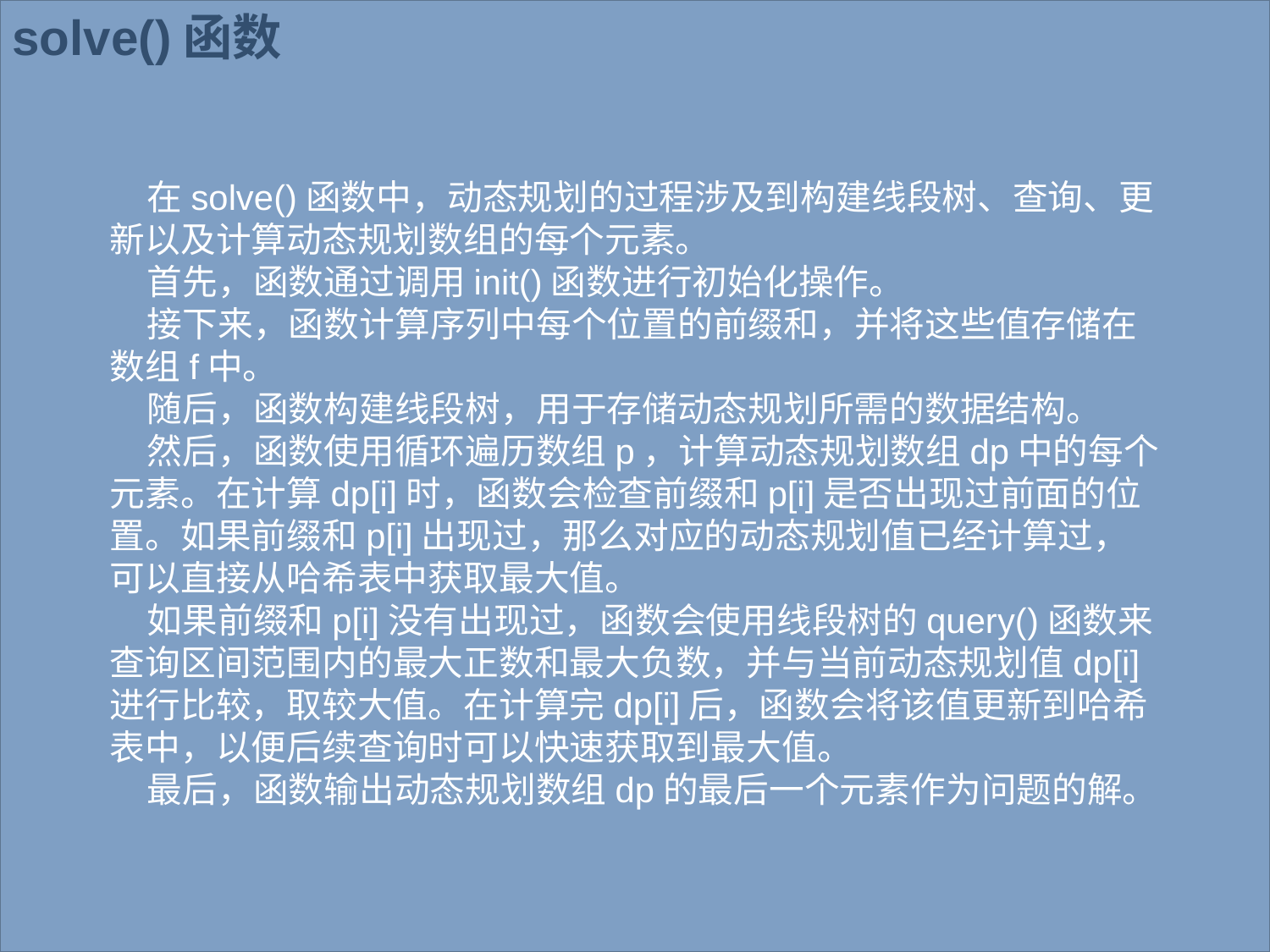

solve()函数
在solve()函数中，动态规划的过程涉及到构建线段树、查询、更新以及计算动态规划数组的每个元素。
首先，函数通过调用init()函数进行初始化操作。
接下来，函数计算序列中每个位置的前缀和，并将这些值存储在数组f中。
随后，函数构建线段树，用于存储动态规划所需的数据结构。
然后，函数使用循环遍历数组p，计算动态规划数组dp中的每个元素。在计算dp[i]时，函数会检查前缀和p[i]是否出现过前面的位置。如果前缀和p[i]出现过，那么对应的动态规划值已经计算过，可以直接从哈希表中获取最大值。
如果前缀和p[i]没有出现过，函数会使用线段树的query()函数来查询区间范围内的最大正数和最大负数，并与当前动态规划值dp[i]进行比较，取较大值。在计算完dp[i]后，函数会将该值更新到哈希表中，以便后续查询时可以快速获取到最大值。
最后，函数输出动态规划数组dp的最后一个元素作为问题的解。